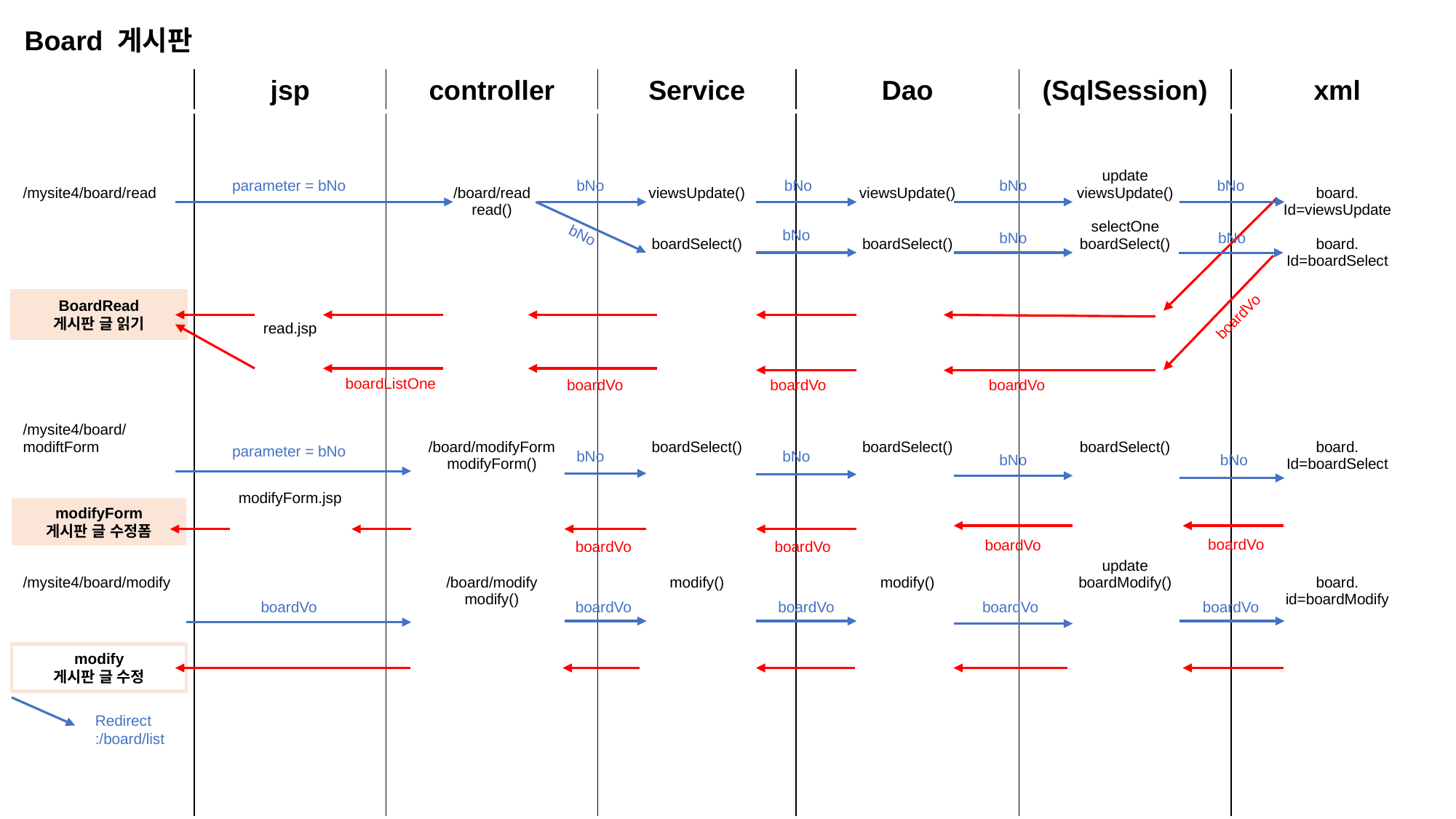

Board 게시판
|  | jsp | controller | Service | Dao | (SqlSession) | xml |
| --- | --- | --- | --- | --- | --- | --- |
| /mysite4/board/read /mysite4/board/ modiftForm /mysite4/board/modify | read.jsp modifyForm.jsp | /board/read read() /board/modifyForm modifyForm() /board/modify modify() | viewsUpdate() boardSelect() boardSelect() modify() | viewsUpdate() boardSelect() boardSelect() modify() | update viewsUpdate() selectOne boardSelect() boardSelect() update boardModify() | board. Id=viewsUpdate board. Id=boardSelect board. Id=boardSelect board. id=boardModify |
parameter = bNo
bNo
bNo
bNo
bNo
bNo
bNo
bNo
bNo
BoardRead
게시판 글 읽기
boardVo
boardListOne

boardVo
boardVo
boardVo
parameter = bNo
bNo
bNo
bNo
bNo
modifyForm
게시판 글 수정폼
boardVo
boardVo
boardVo
boardVo
boardVo
boardVo
boardVo
boardVo
boardVo
modify
게시판 글 수정
Redirect
:/board/list